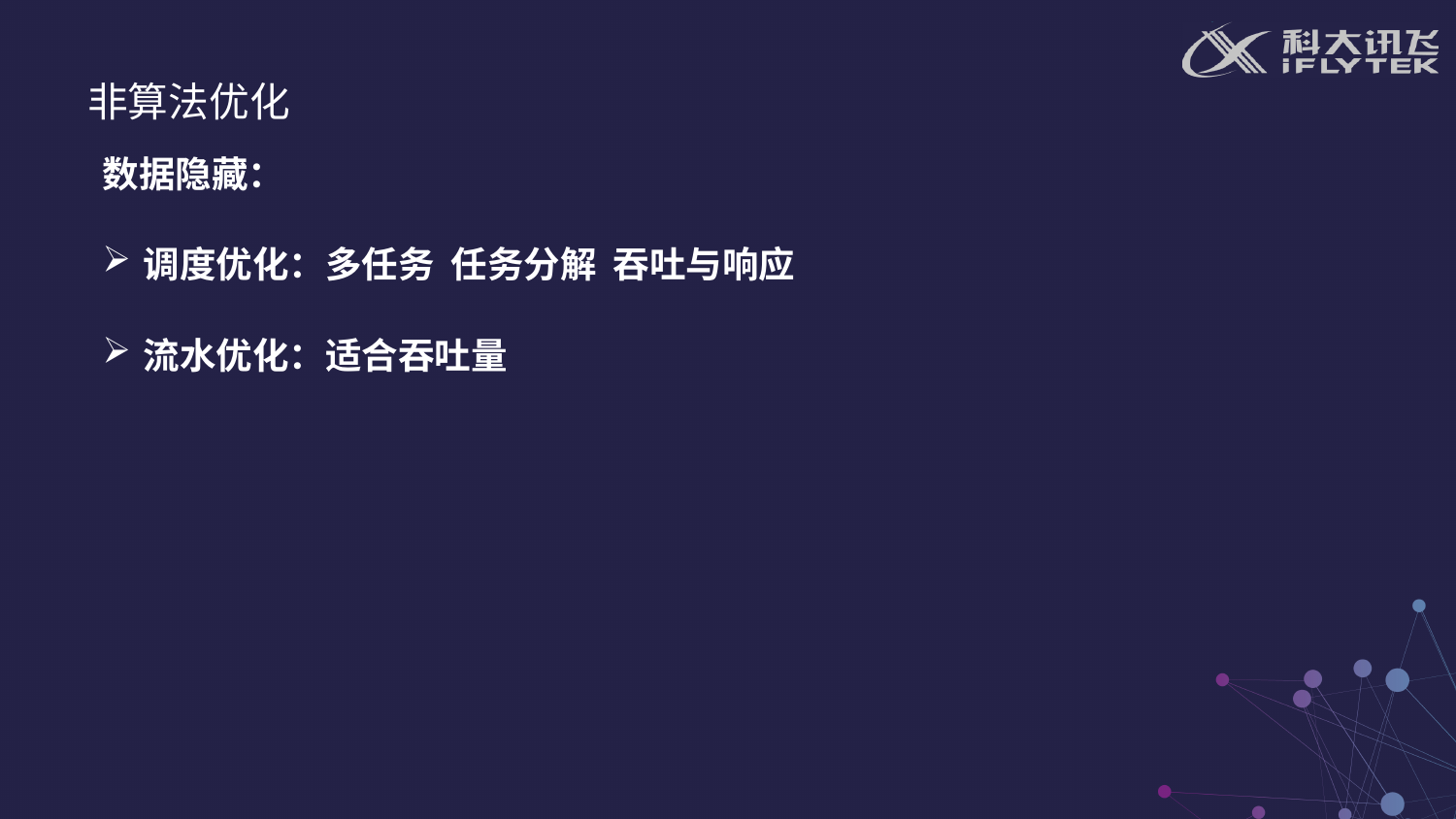

非算法优化
数据隐藏：
调度优化：多任务  任务分解  吞吐与响应
流水优化：适合吞吐量